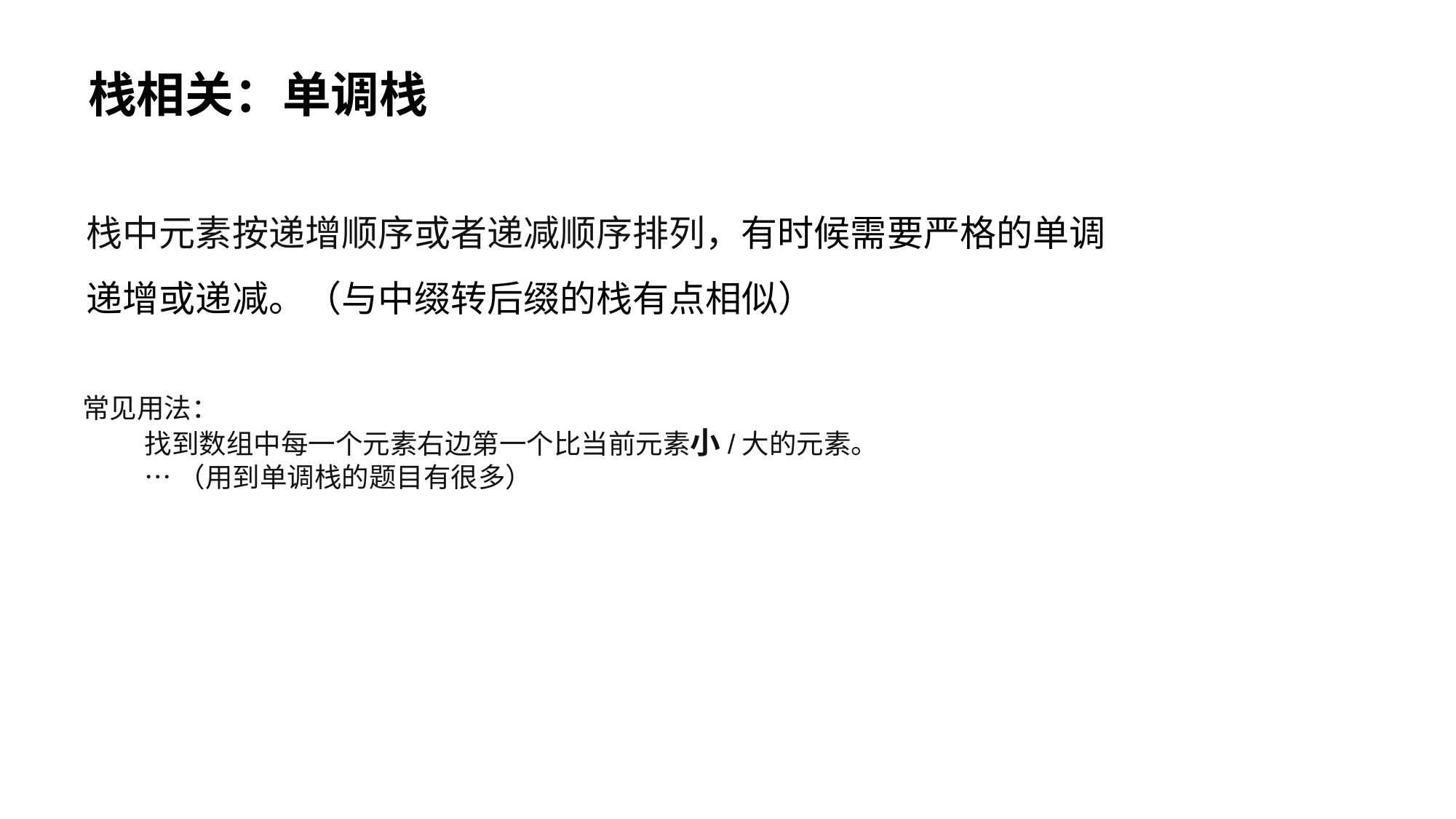

栈相关：单调栈
栈中元素按递增顺序或者递减顺序排列，有时候需要严格的单调递增或递减。（与中缀转后缀的栈有点相似）
常见用法：
         找到数组中每一个元素右边第一个比当前元素小/大的元素。
          …（用到单调栈的题目有很多）